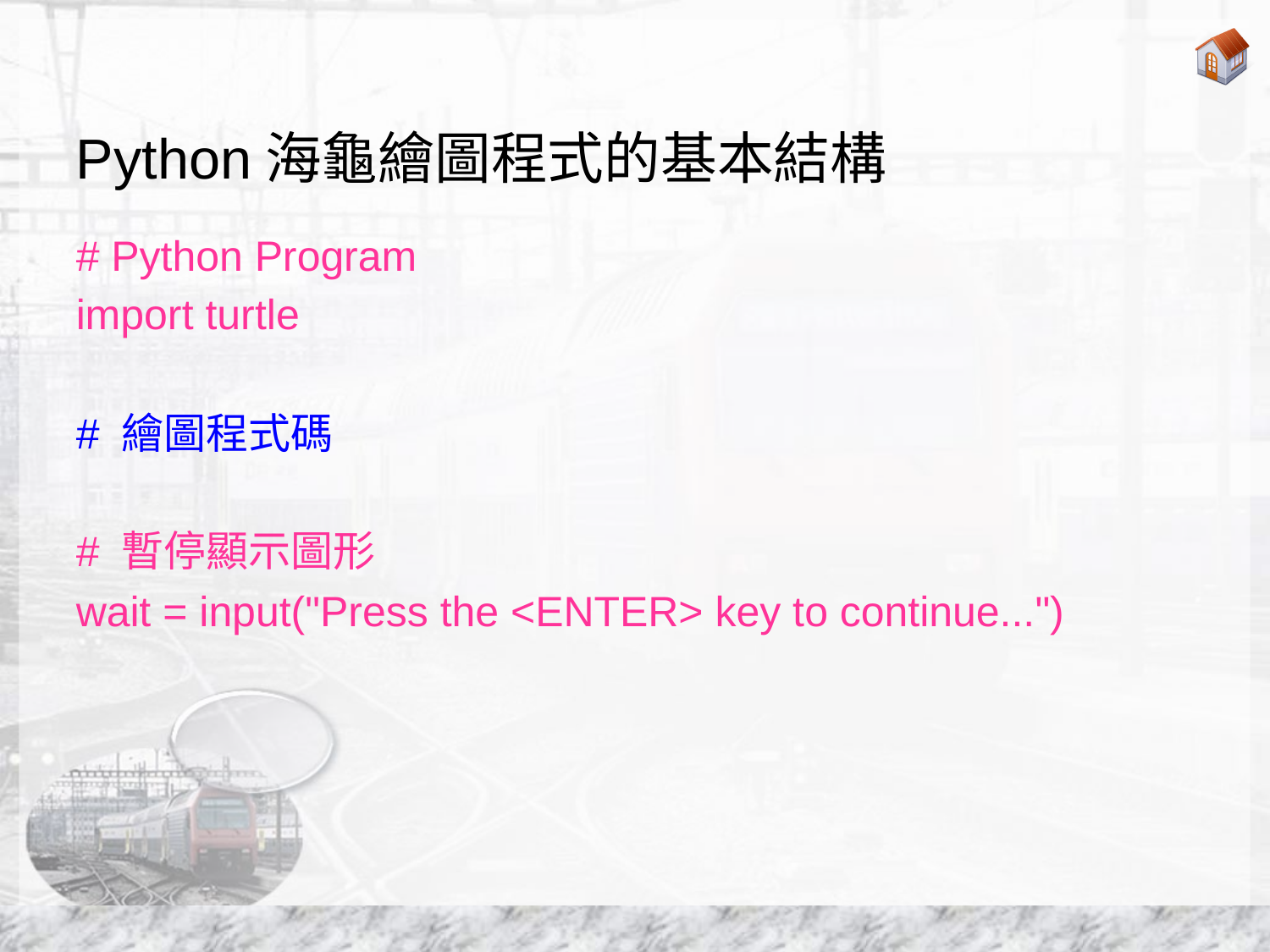

# Python海龜繪圖程式的基本結構
# Python Program
import turtle

# 繪圖程式碼

# 暫停顯示圖形
wait = input("Press the <ENTER> key to continue...")